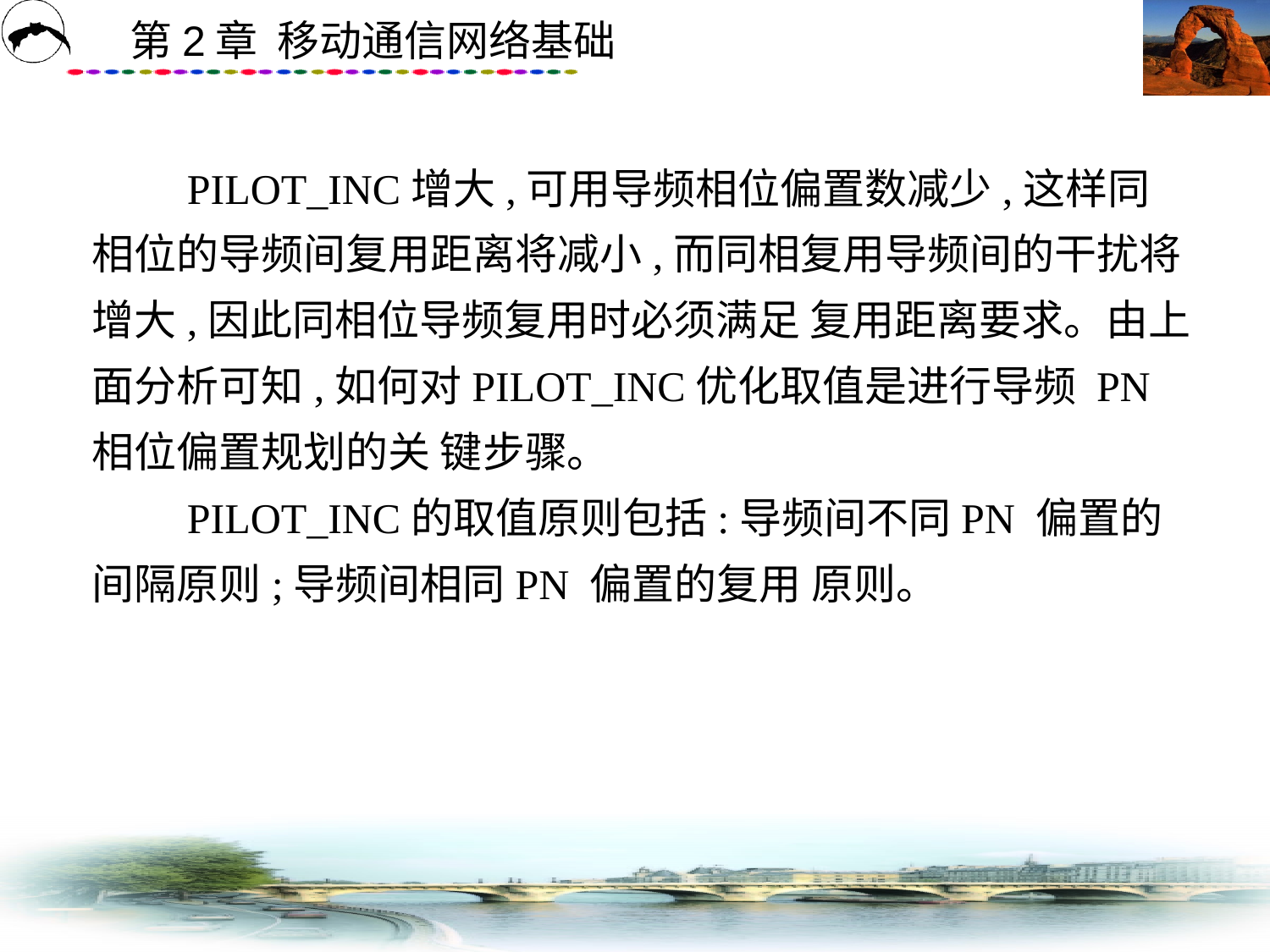

# PILOT_INC增大,可用导频相位偏置数减少,这样同 相位的导频间复用距离将减小,而同相复用导频间的干扰将增大,因此同相位导频复用时必须满足 复用距离要求。由上面分析可知,如何对PILOT_INC优化取值是进行导频 PN 相位偏置规划的关 键步骤。 　　PILOT_INC的取值原则包括:导频间不同PN 偏置的间隔原则;导频间相同PN 偏置的复用 原则。